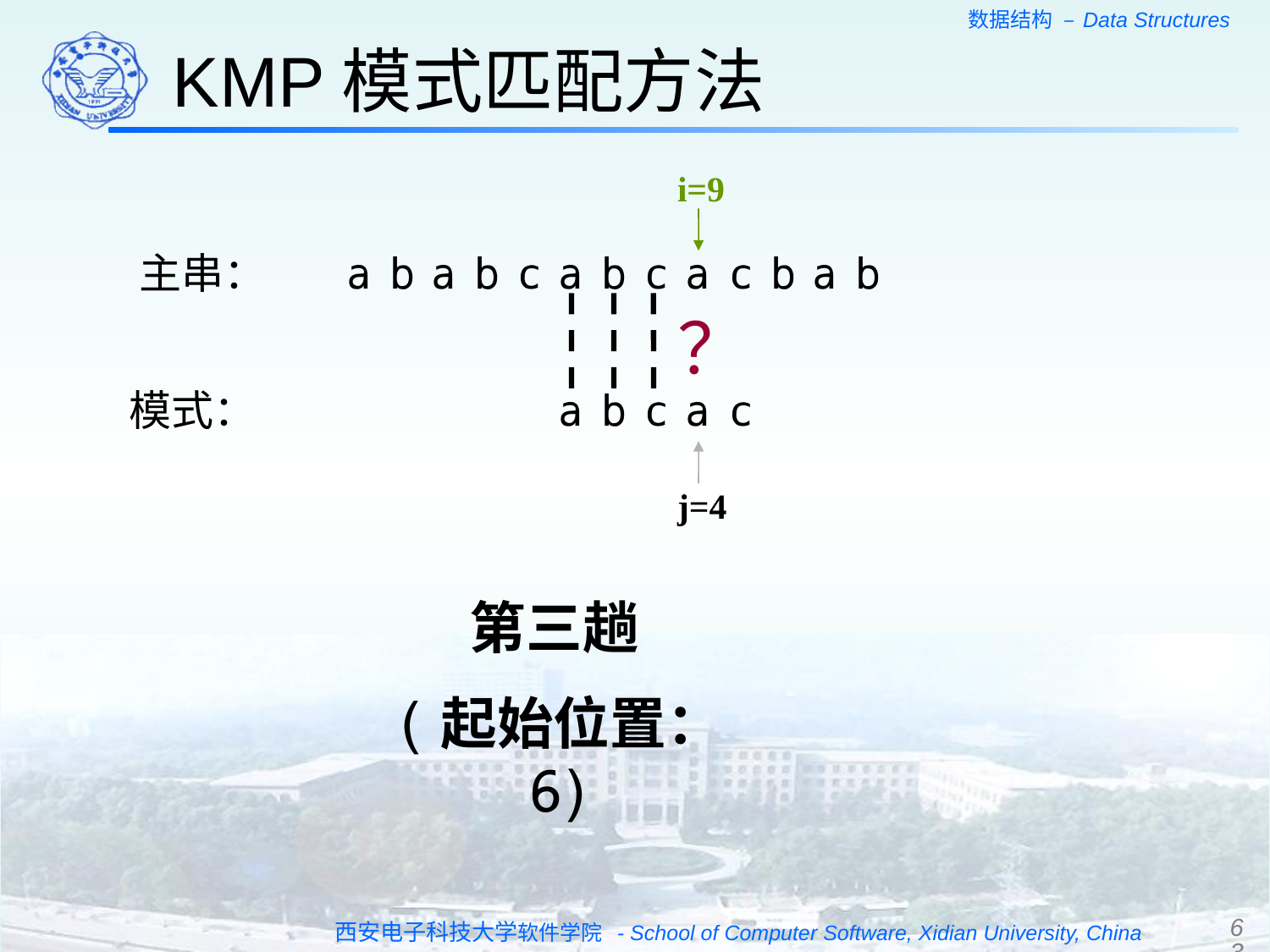

KMP模式匹配方法
i=9

主串：
a
b
a
b
c
a
b
c
a
c
b
a
b

？
模式：
a
b
c
a
c

j=4
第三趟
 (起始位置：6)
63